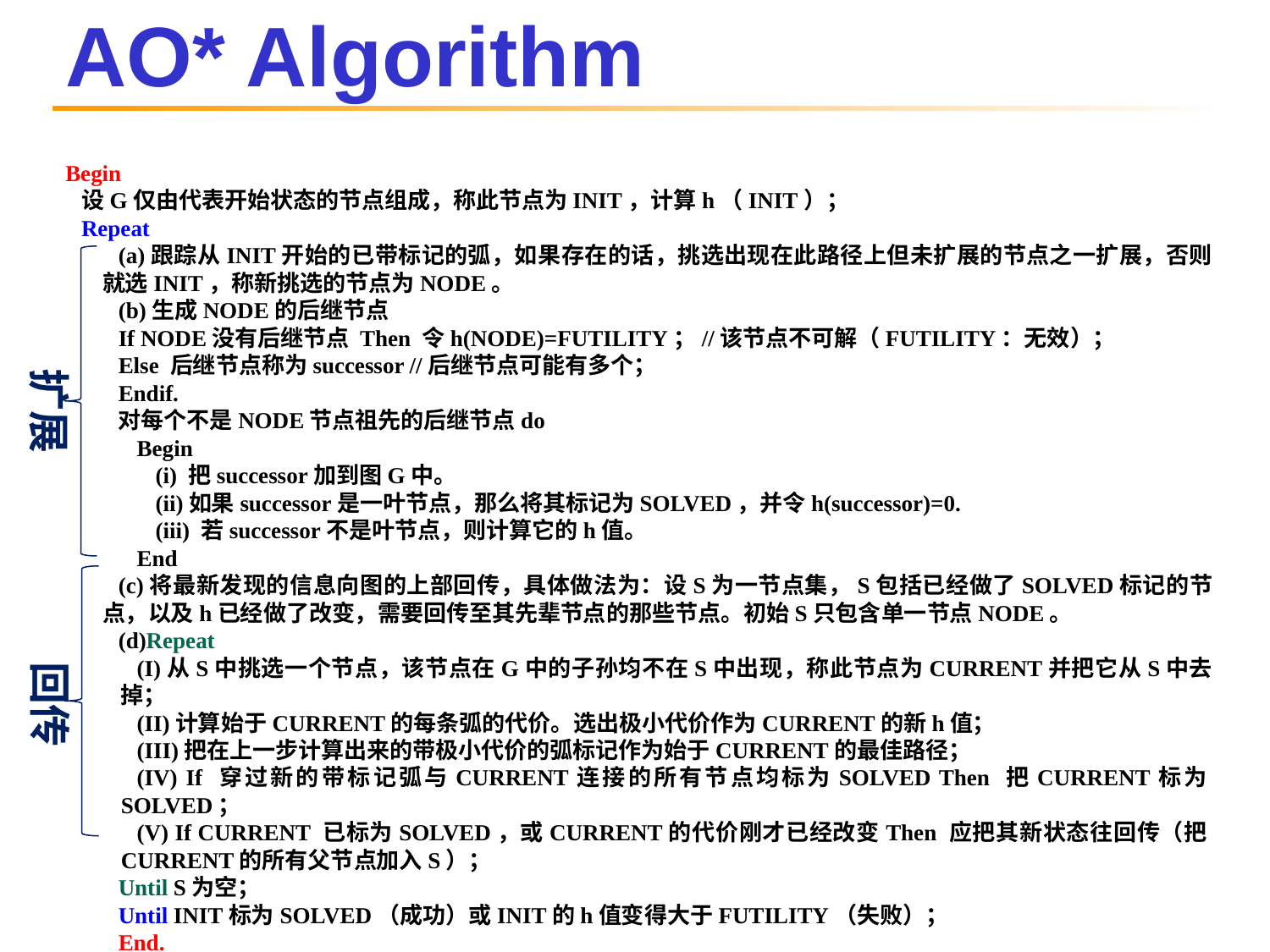

# AO* Algorithm
Begin
设G仅由代表开始状态的节点组成，称此节点为INIT，计算h（INIT）；
Repeat
(a)跟踪从INIT开始的已带标记的弧，如果存在的话，挑选出现在此路径上但未扩展的节点之一扩展，否则就选INIT，称新挑选的节点为NODE。
(b)生成NODE的后继节点
If NODE没有后继节点 Then 令h(NODE)=FUTILITY；//该节点不可解（FUTILITY：无效）；
Else 后继节点称为successor //后继节点可能有多个；
Endif.
对每个不是NODE节点祖先的后继节点do
Begin
(i) 把successor加到图G中。
(ii)如果successor是一叶节点，那么将其标记为SOLVED，并令h(successor)=0.
(iii) 若successor不是叶节点，则计算它的h值。
End
(c)将最新发现的信息向图的上部回传，具体做法为：设S为一节点集，S包括已经做了SOLVED标记的节点，以及h已经做了改变，需要回传至其先辈节点的那些节点。初始S只包含单一节点NODE。
(d)Repeat
(I)从S中挑选一个节点，该节点在G中的子孙均不在S中出现，称此节点为CURRENT并把它从S中去掉；
(II)计算始于CURRENT的每条弧的代价。选出极小代价作为CURRENT的新h值；
(III)把在上一步计算出来的带极小代价的弧标记作为始于CURRENT的最佳路径；
(IV) If 穿过新的带标记弧与CURRENT连接的所有节点均标为SOLVED Then 把CURRENT标为SOLVED；
(V) If CURRENT 已标为SOLVED，或CURRENT的代价刚才已经改变Then 应把其新状态往回传（把CURRENT的所有父节点加入S）；
Until S为空；
Until INIT标为SOLVED（成功）或INIT的h值变得大于FUTILITY（失败）；
End.

扩展

回传